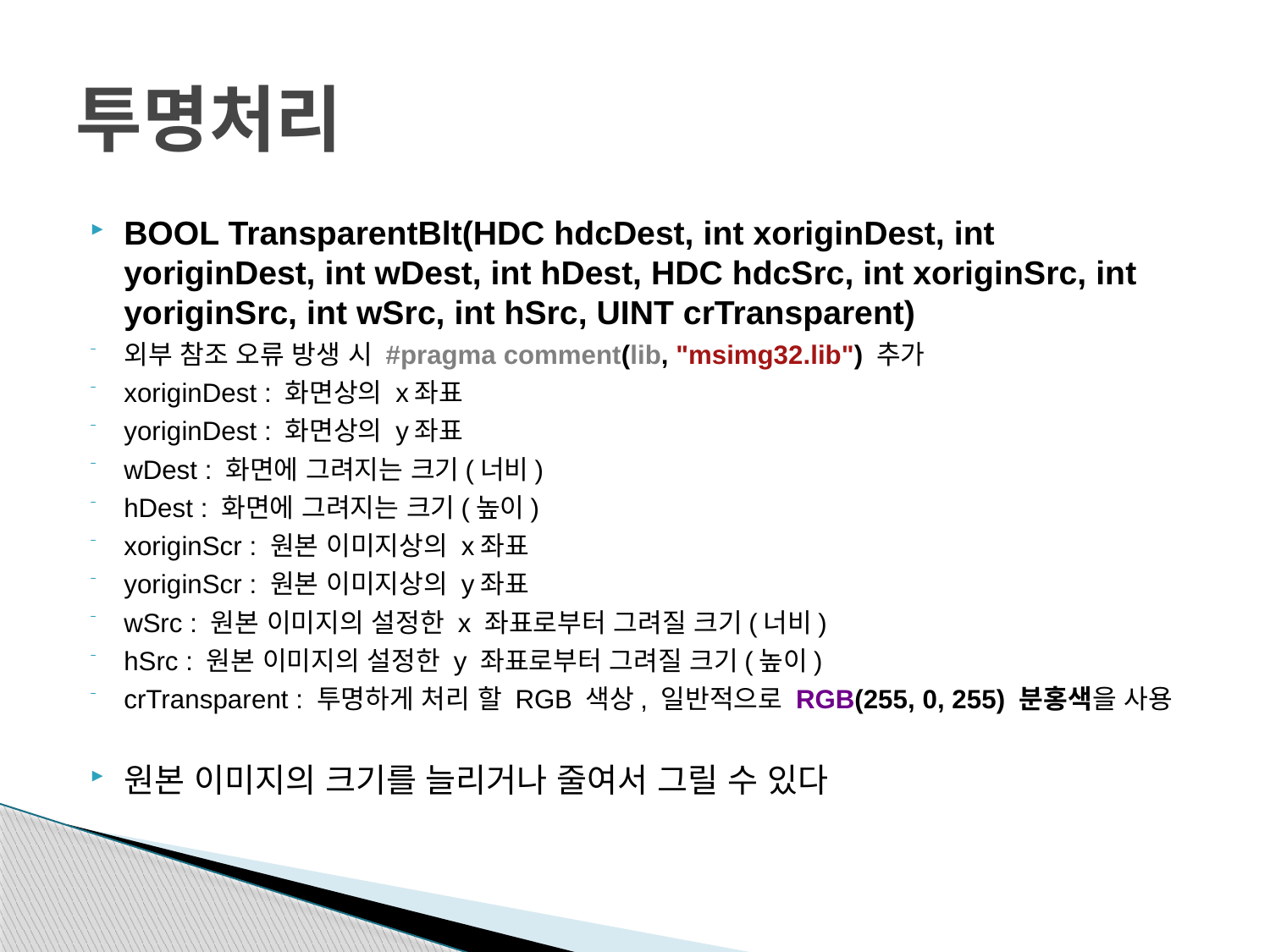

# 투명처리
BOOL TransparentBlt(HDC hdcDest, int xoriginDest, int yoriginDest, int wDest, int hDest, HDC hdcSrc, int xoriginSrc, int yoriginSrc, int wSrc, int hSrc, UINT crTransparent)
외부 참조 오류 방생 시 #pragma comment(lib, "msimg32.lib") 추가
xoriginDest : 화면상의 x좌표
yoriginDest : 화면상의 y좌표
wDest : 화면에 그려지는 크기(너비)
hDest : 화면에 그려지는 크기(높이)
xoriginScr : 원본 이미지상의 x좌표
yoriginScr : 원본 이미지상의 y좌표
wSrc : 원본 이미지의 설정한 x 좌표로부터 그려질 크기(너비)
hSrc : 원본 이미지의 설정한 y 좌표로부터 그려질 크기(높이)
crTransparent : 투명하게 처리 할 RGB 색상, 일반적으로 RGB(255, 0, 255) 분홍색을 사용

원본 이미지의 크기를 늘리거나 줄여서 그릴 수 있다